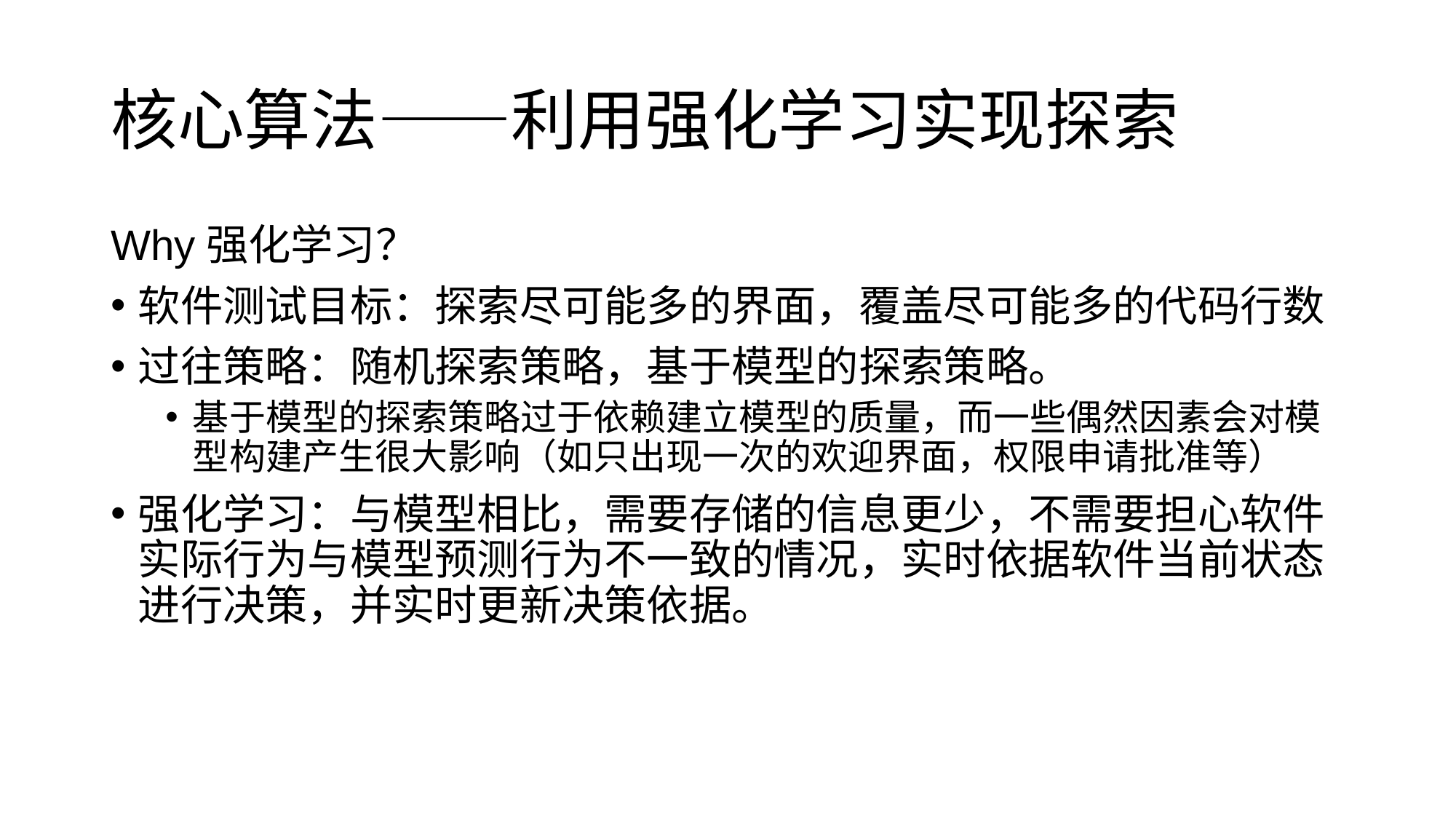

# 核心算法——利用强化学习实现探索
Why强化学习？
软件测试目标：探索尽可能多的界面，覆盖尽可能多的代码行数
过往策略：随机探索策略，基于模型的探索策略。
基于模型的探索策略过于依赖建立模型的质量，而一些偶然因素会对模型构建产生很大影响（如只出现一次的欢迎界面，权限申请批准等）
强化学习：与模型相比，需要存储的信息更少，不需要担心软件实际行为与模型预测行为不一致的情况，实时依据软件当前状态进行决策，并实时更新决策依据。